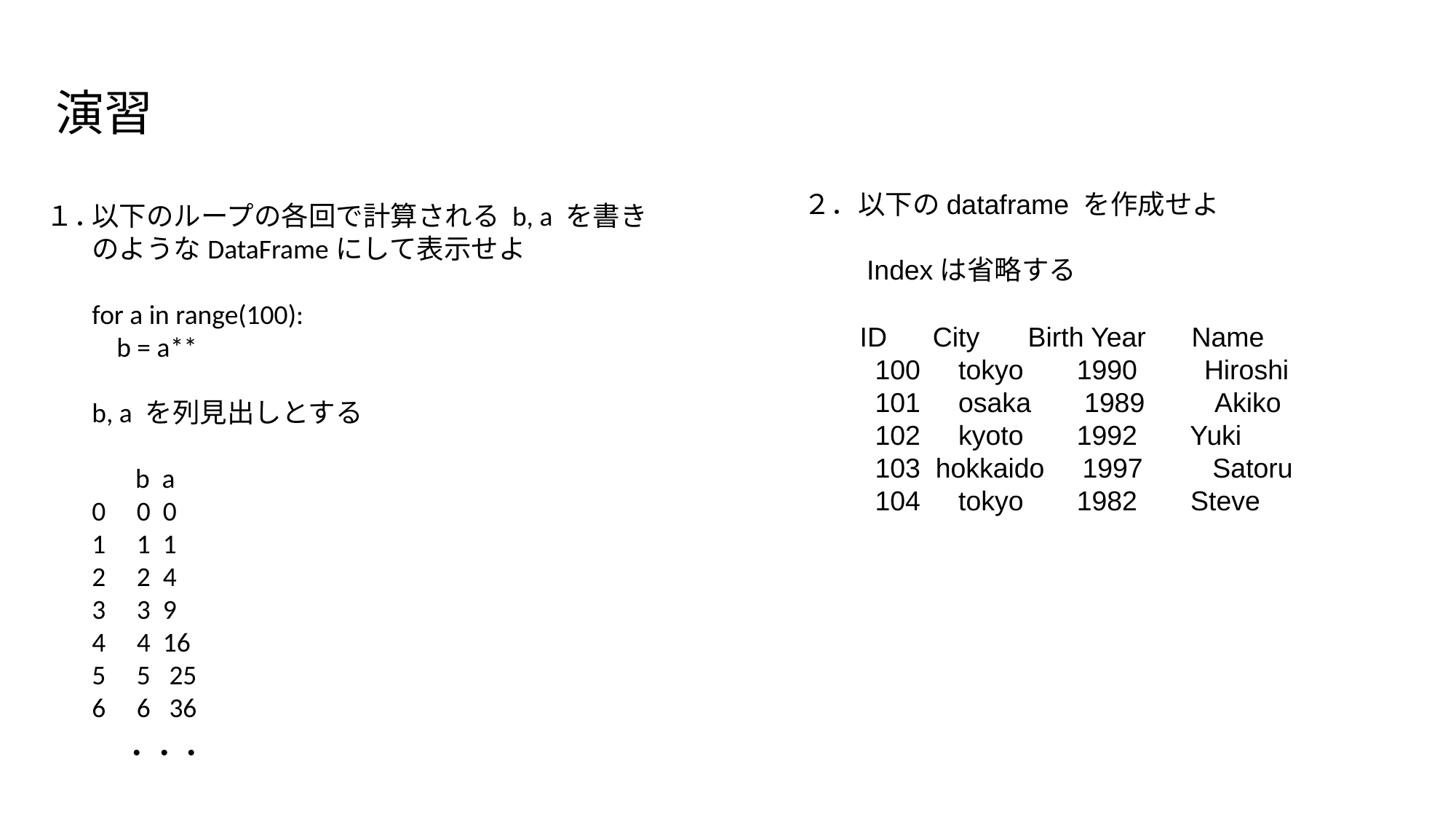

演習
２．以下のdataframe を作成せよ
１．
以下のループの各回で計算される b, a を書きのようなDataFrameにして表示せよ

for a in range(100):
    b = a**

b, a を列見出しとする

       b  a
0     0  0
1     1  1
2     2  4
3     3  9
4     4  16
5     5   25
6     6   36

Indexは省略する
ID      City 　Birth Year      Name
  100     tokyo       1990 　   Hiroshi
  101     osaka       1989   　 Akiko
  102     kyoto       1992       Yuki
  103  hokkaido     1997   　 Satoru
  104     tokyo       1982       Steve
・・・